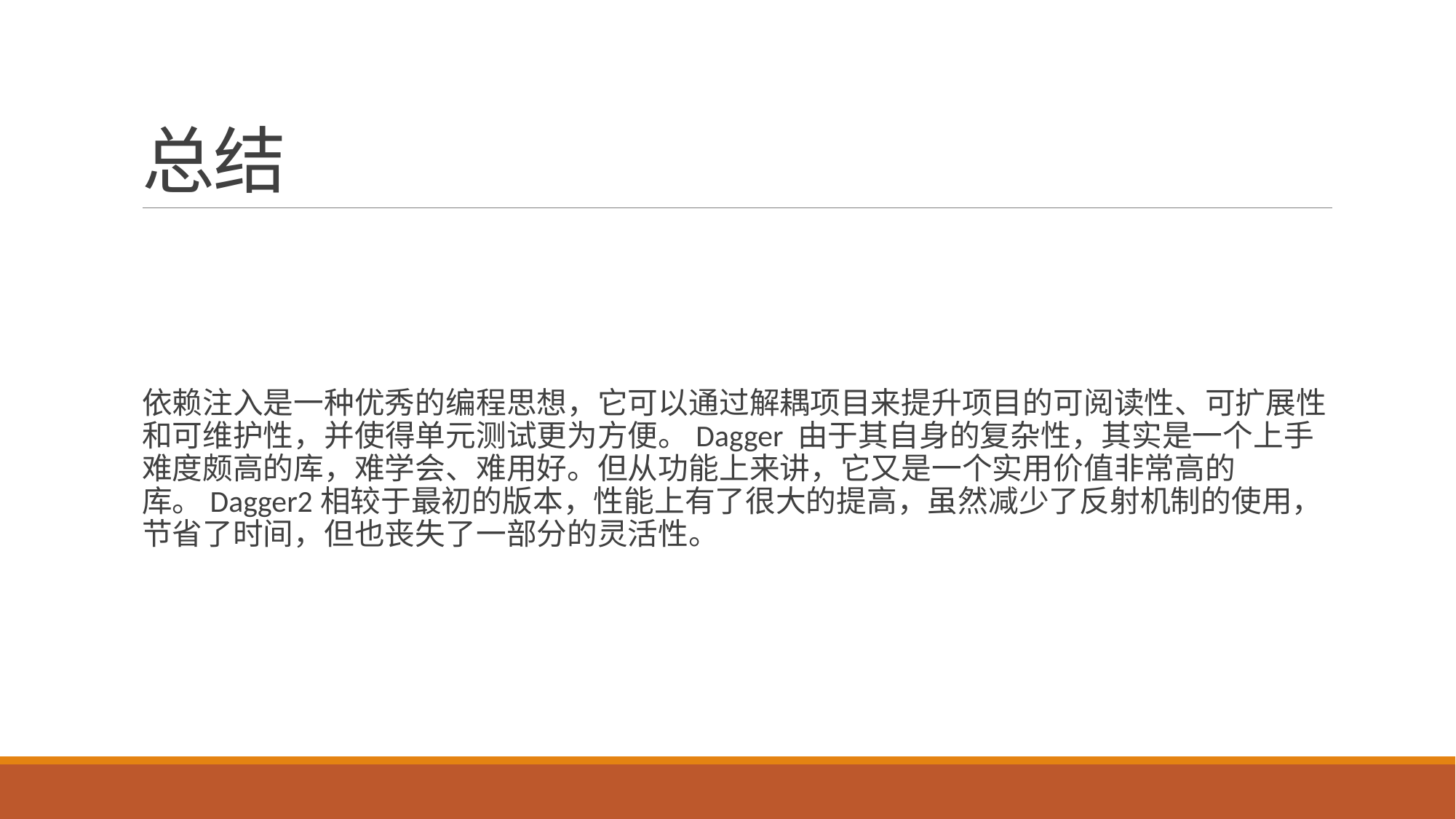

# 总结

依赖注入是一种优秀的编程思想，它可以通过解耦项目来提升项目的可阅读性、可扩展性和可维护性，并使得单元测试更为方便。Dagger 由于其自身的复杂性，其实是一个上手难度颇高的库，难学会、难用好。但从功能上来讲，它又是一个实用价值非常高的库。Dagger2相较于最初的版本，性能上有了很大的提高，虽然减少了反射机制的使用，节省了时间，但也丧失了一部分的灵活性。